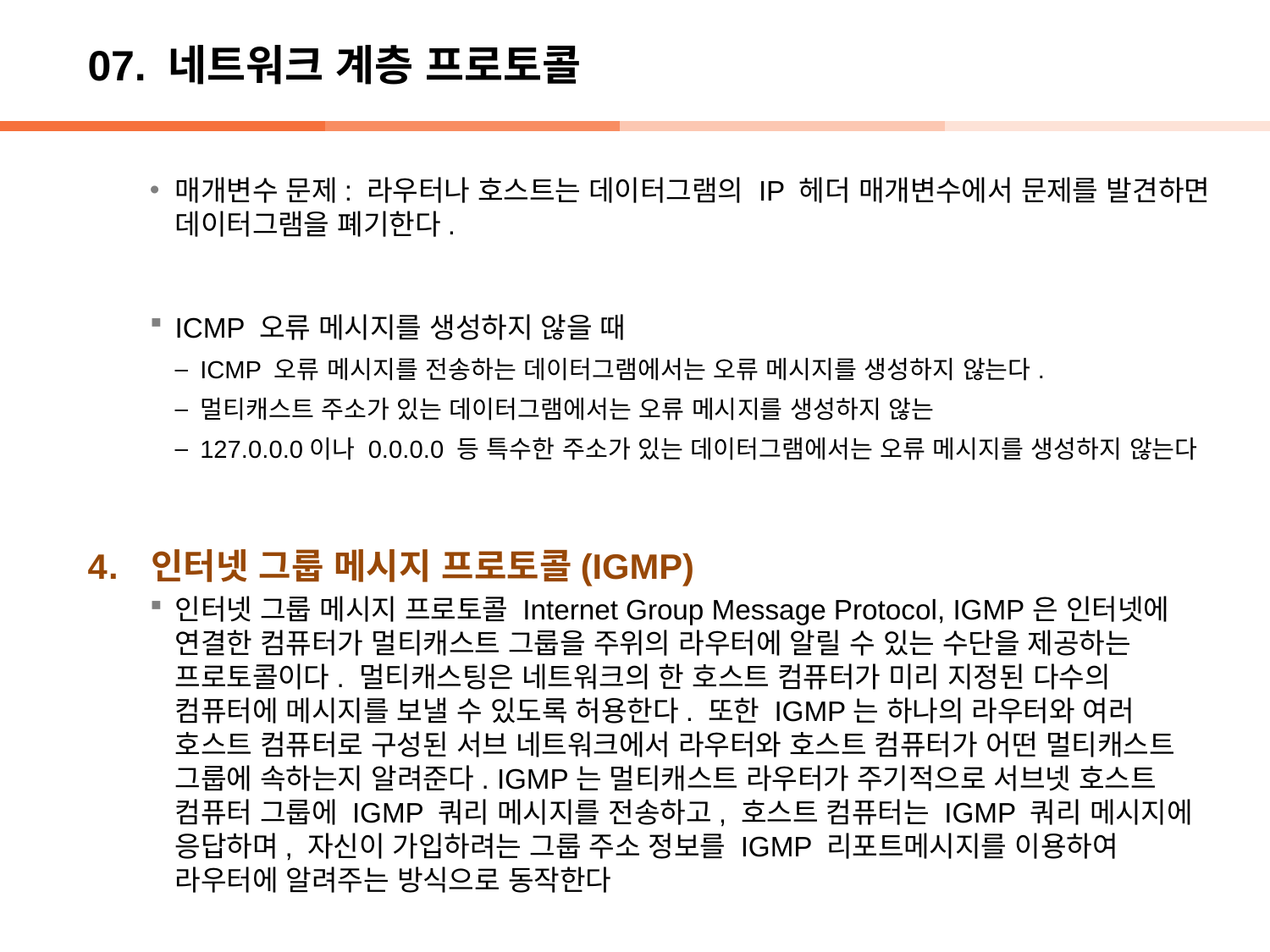

# 07. 네트워크 계층 프로토콜
매개변수 문제: 라우터나 호스트는 데이터그램의 IP 헤더 매개변수에서 문제를 발견하면 데이터그램을 폐기한다.

ICMP 오류 메시지를 생성하지 않을 때
ICMP 오류 메시지를 전송하는 데이터그램에서는 오류 메시지를 생성하지 않는다.
멀티캐스트 주소가 있는 데이터그램에서는 오류 메시지를 생성하지 않는
127.0.0.0이나 0.0.0.0 등 특수한 주소가 있는 데이터그램에서는 오류 메시지를 생성하지 않는다

인터넷 그룹 메시지 프로토콜(IGMP)
인터넷 그룹 메시지 프로토콜 Internet Group Message Protocol, IGMP은 인터넷에 연결한 컴퓨터가 멀티캐스트 그룹을 주위의 라우터에 알릴 수 있는 수단을 제공하는 프로토콜이다. 멀티캐스팅은 네트워크의 한 호스트 컴퓨터가 미리 지정된 다수의 컴퓨터에 메시지를 보낼 수 있도록 허용한다. 또한 IGMP는 하나의 라우터와 여러 호스트 컴퓨터로 구성된 서브 네트워크에서 라우터와 호스트 컴퓨터가 어떤 멀티캐스트 그룹에 속하는지 알려준다. IGMP는 멀티캐스트 라우터가 주기적으로 서브넷 호스트 컴퓨터 그룹에 IGMP 쿼리 메시지를 전송하고, 호스트 컴퓨터는 IGMP 쿼리 메시지에 응답하며, 자신이 가입하려는 그룹 주소 정보를 IGMP 리포트메시지를 이용하여 라우터에 알려주는 방식으로 동작한다